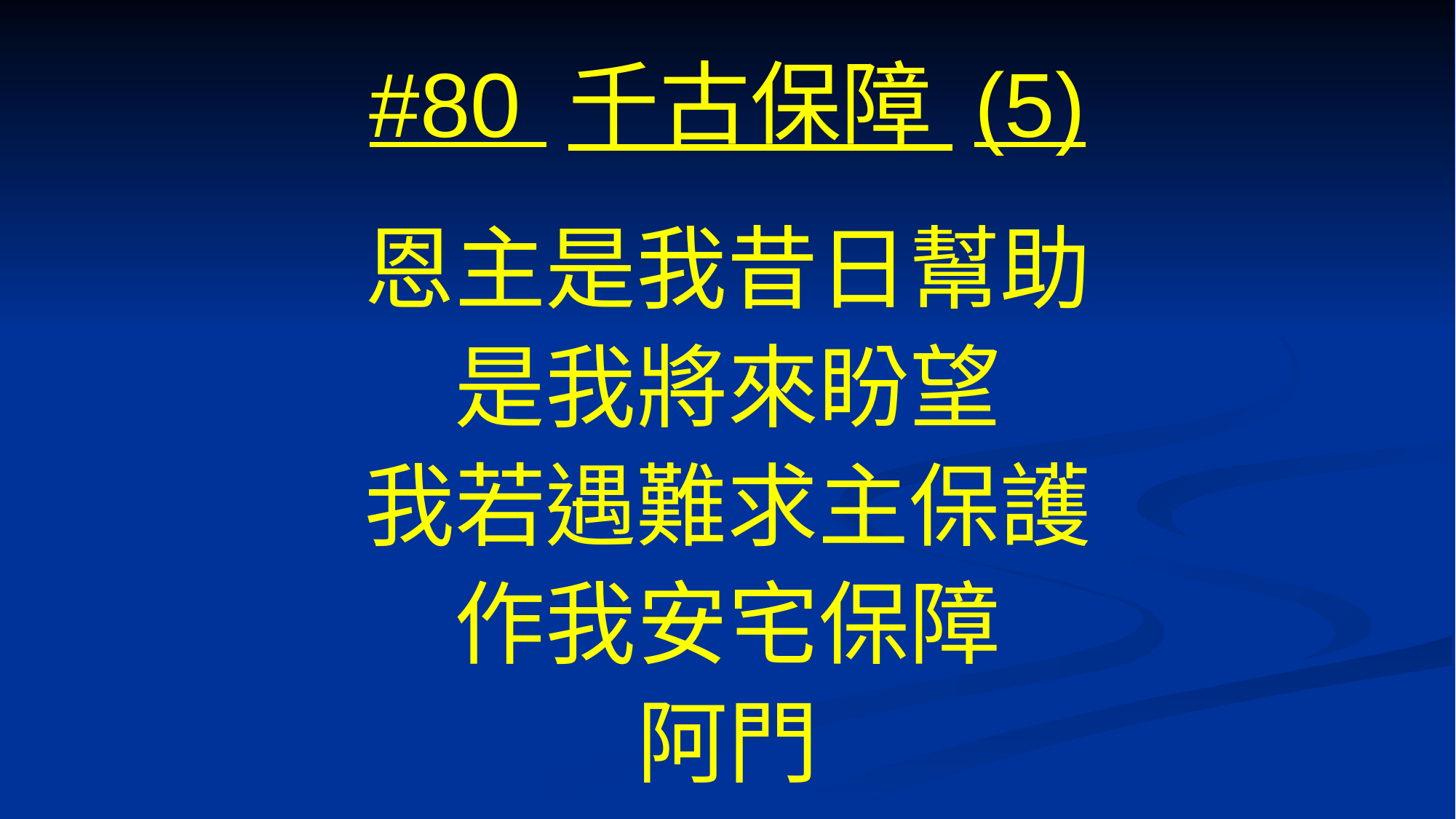

# #80 千古保障 (5)
恩主是我昔日幫助
是我將來盼望
我若遇難求主保護
作我安宅保障
阿門